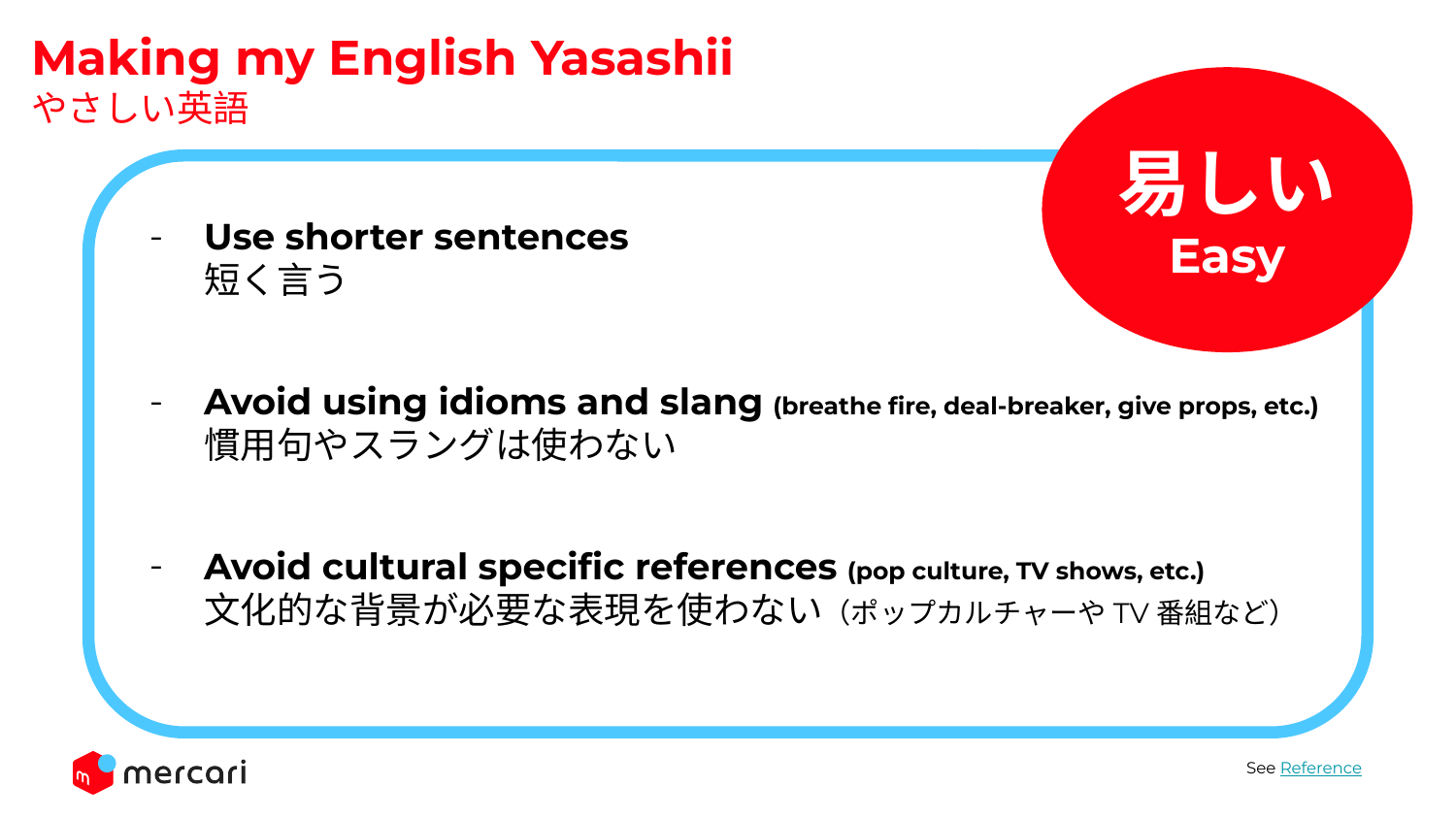

Making my English Yasashii
やさしい英語

易しい
Easy
Use shorter sentences
短く言う

Avoid using idioms and slang (breathe fire, deal-breaker, give props, etc.)
慣用句やスラングは使わない

Avoid cultural specific references (pop culture, TV shows, etc.)
文化的な背景が必要な表現を使わない（ポップカルチャーやTV番組など）

See Reference